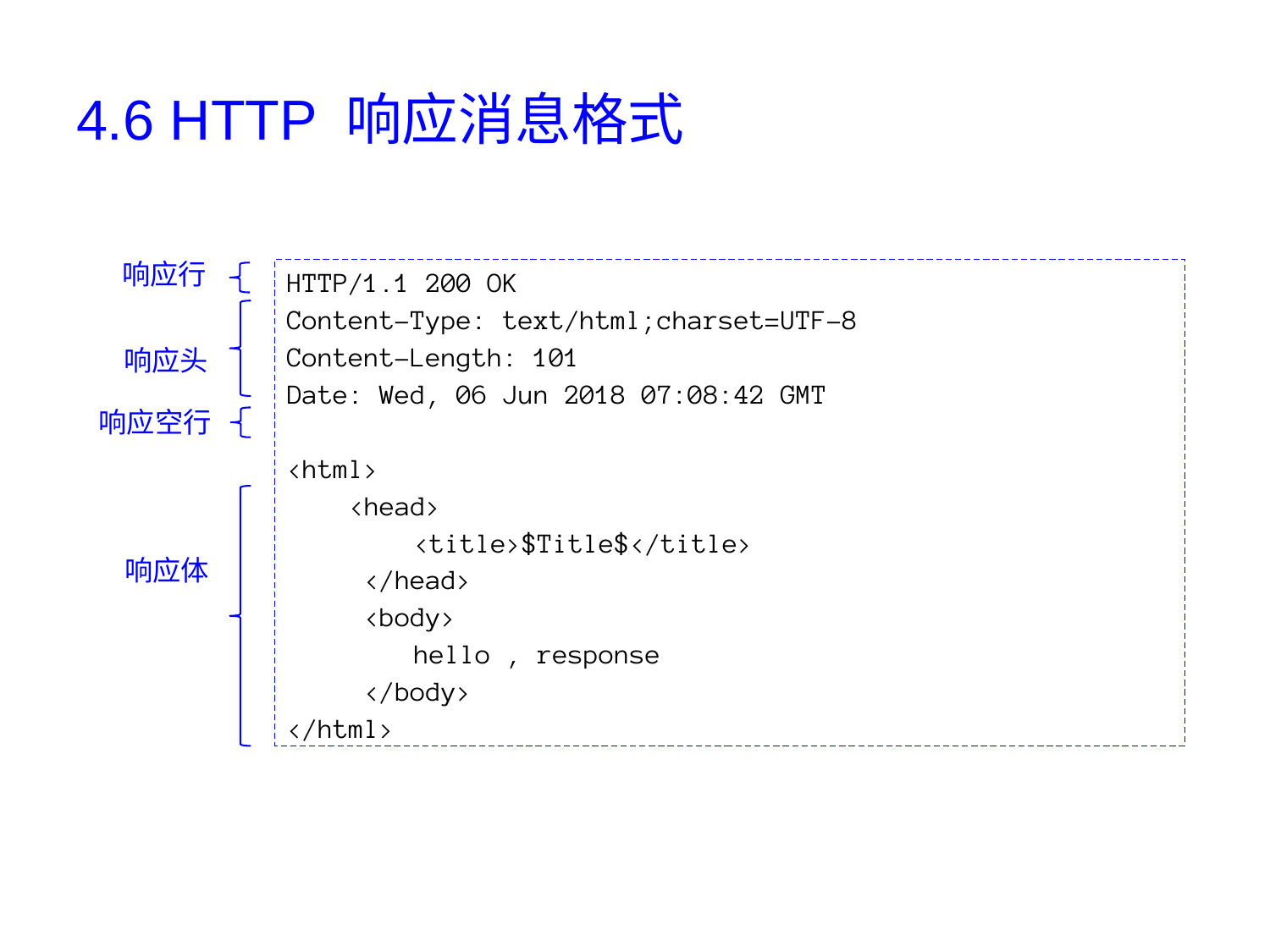

# 4.6 HTTP 响应消息格式
响应行
HTTP/1.1 200 OK
Content-Type: text/html;charset=UTF-8
Content-Length: 101
Date: Wed, 06 Jun 2018 07:08:42 GMT

<html>
    <head>
	<title>$Title$</title>
     </head>
     <body>
	hello , response
     </body>
</html>

响应头
响应空行

响应体